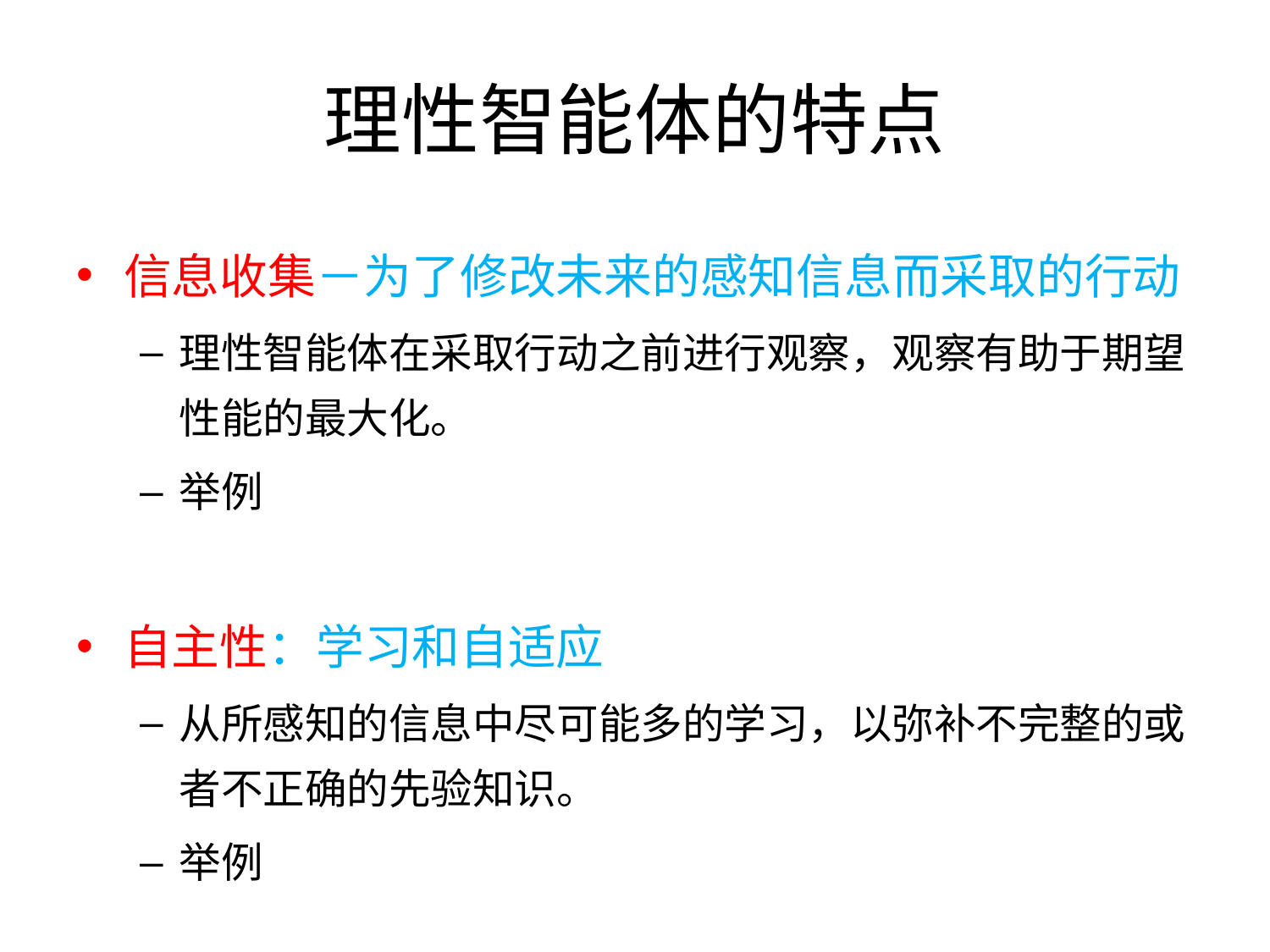

# 理性智能体的特点
信息收集－为了修改未来的感知信息而采取的行动
理性智能体在采取行动之前进行观察，观察有助于期望性能的最大化。
举例

自主性：学习和自适应
从所感知的信息中尽可能多的学习，以弥补不完整的或者不正确的先验知识。
举例